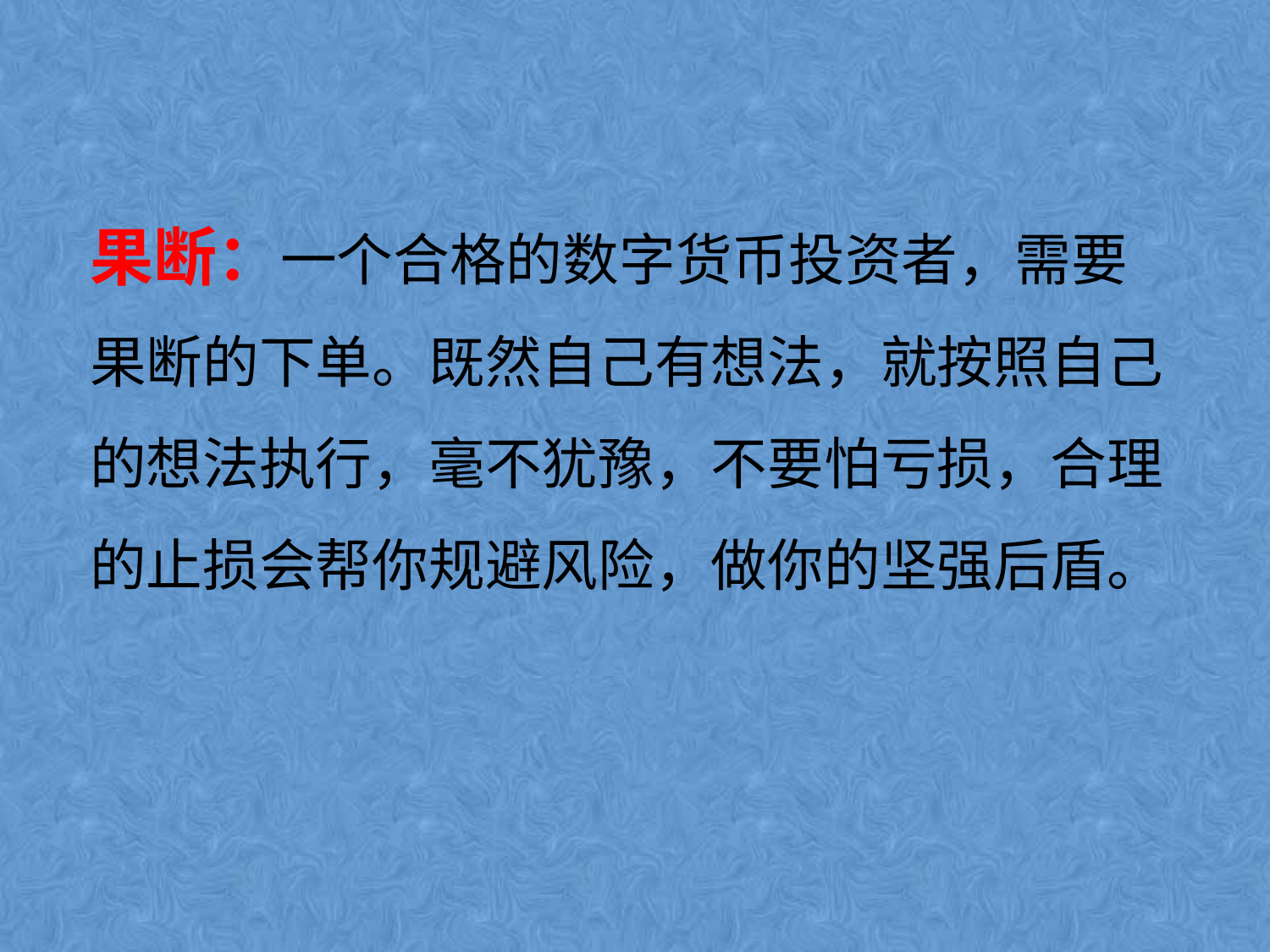

果断：一个合格的数字货币投资者，需要果断的下单。既然自己有想法，就按照自己的想法执行，毫不犹豫，不要怕亏损，合理的止损会帮你规避风险，做你的坚强后盾。